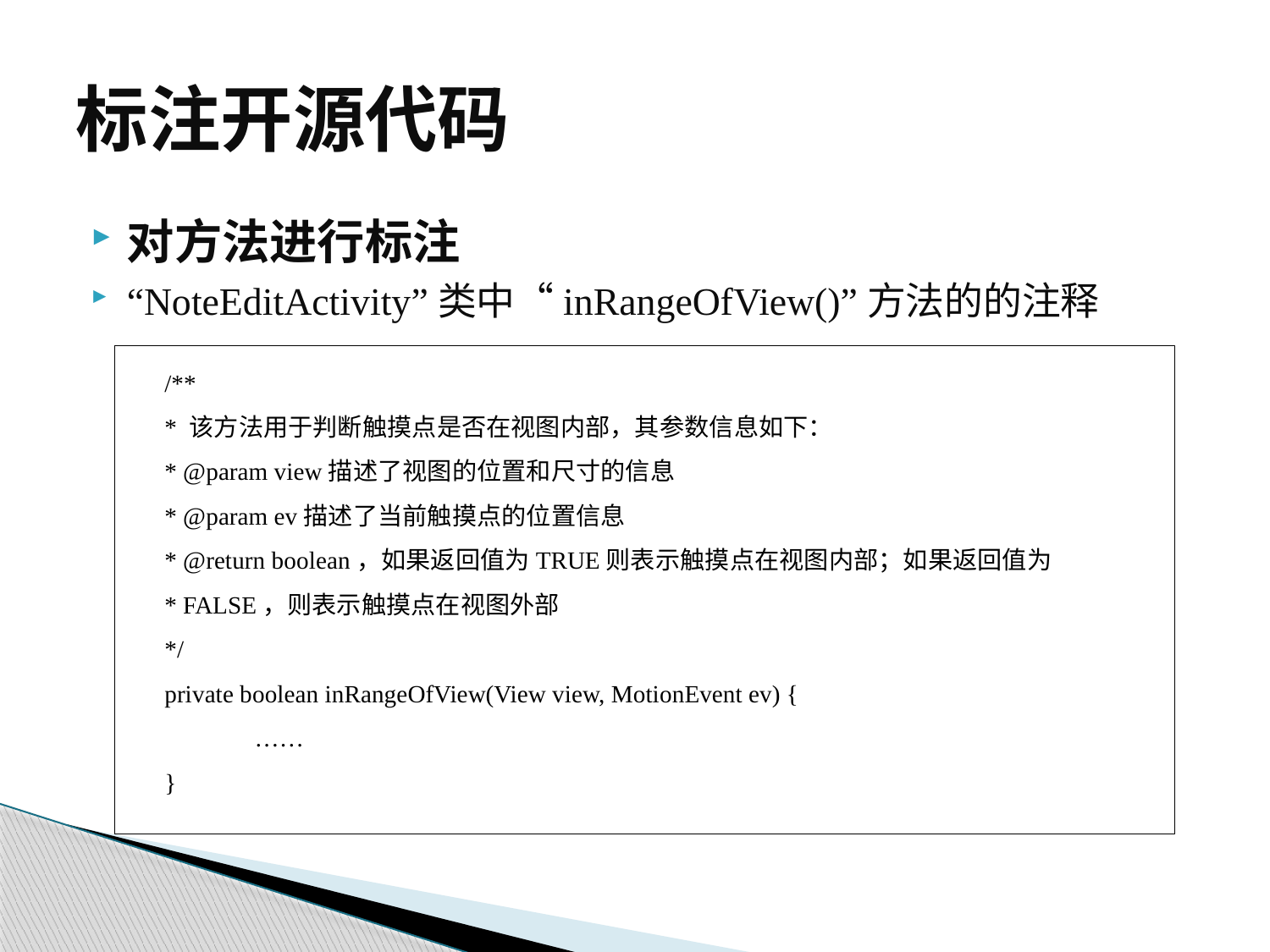

# 标注开源代码
对方法进行标注
“NoteEditActivity”类中“inRangeOfView()”方法的的注释
/**
* 该方法用于判断触摸点是否在视图内部，其参数信息如下：
* @param view描述了视图的位置和尺寸的信息
* @param ev描述了当前触摸点的位置信息
* @return boolean，如果返回值为TRUE则表示触摸点在视图内部；如果返回值为
* FALSE，则表示触摸点在视图外部
*/
private boolean inRangeOfView(View view, MotionEvent ev) {
	……
}